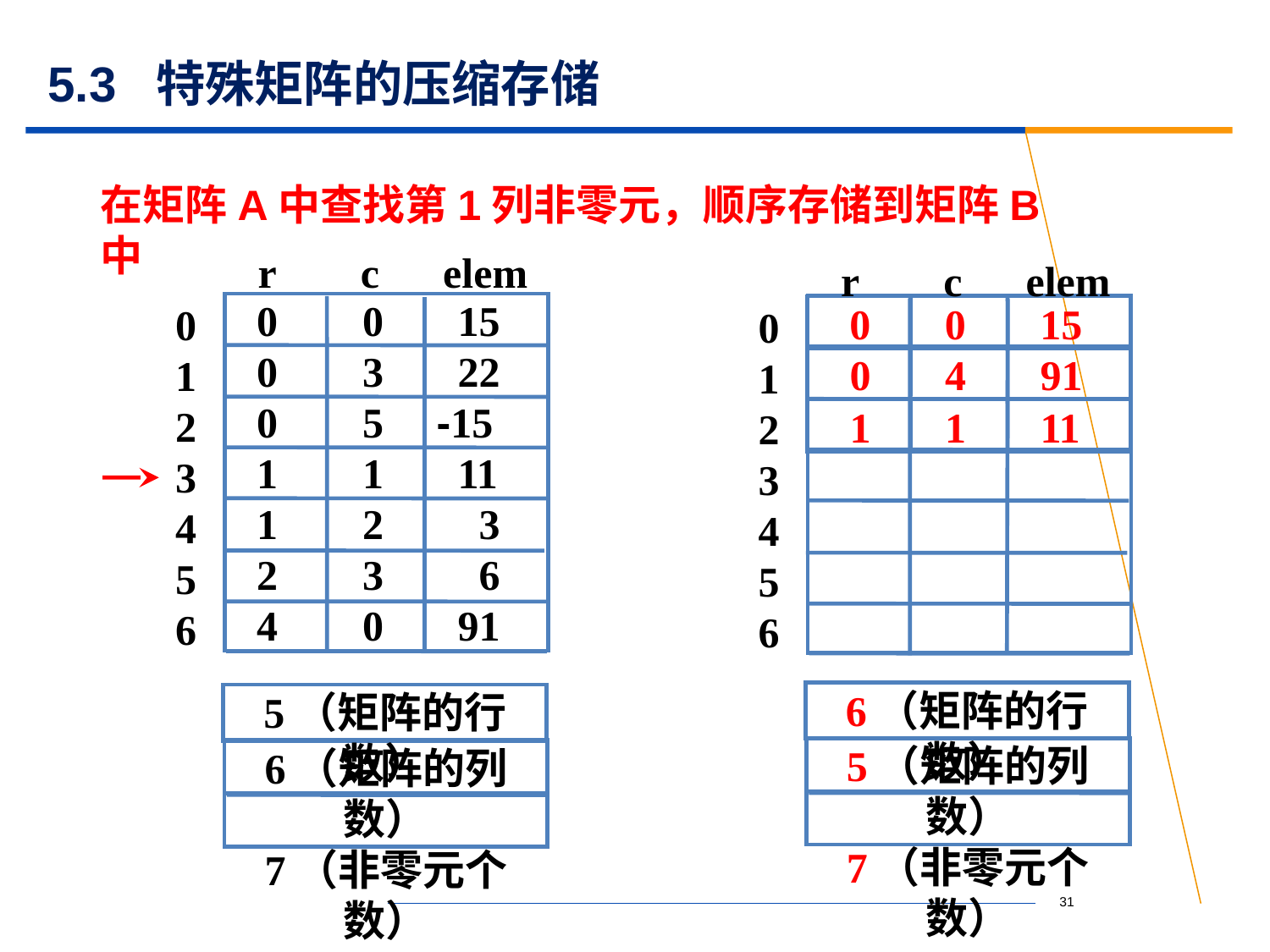

# 5.3  特殊矩阵的压缩存储
在矩阵A中查找第1列非零元，顺序存储到矩阵B中
   r        c      elem
   r        c      elem
   0        0       15
   0        3       22
   0        5     -15
   1        1       11
   1        2         3
   2        3         6
   4        0       91

    0       0       15

0
1
2
3
4
5
6

0
1
2
3
4
5
6

    0       4       91

    1       1       11

6（矩阵的行数）
5（矩阵的行数）
5（矩阵的列数）
7（非零元个数）

6（矩阵的列数）
7（非零元个数）